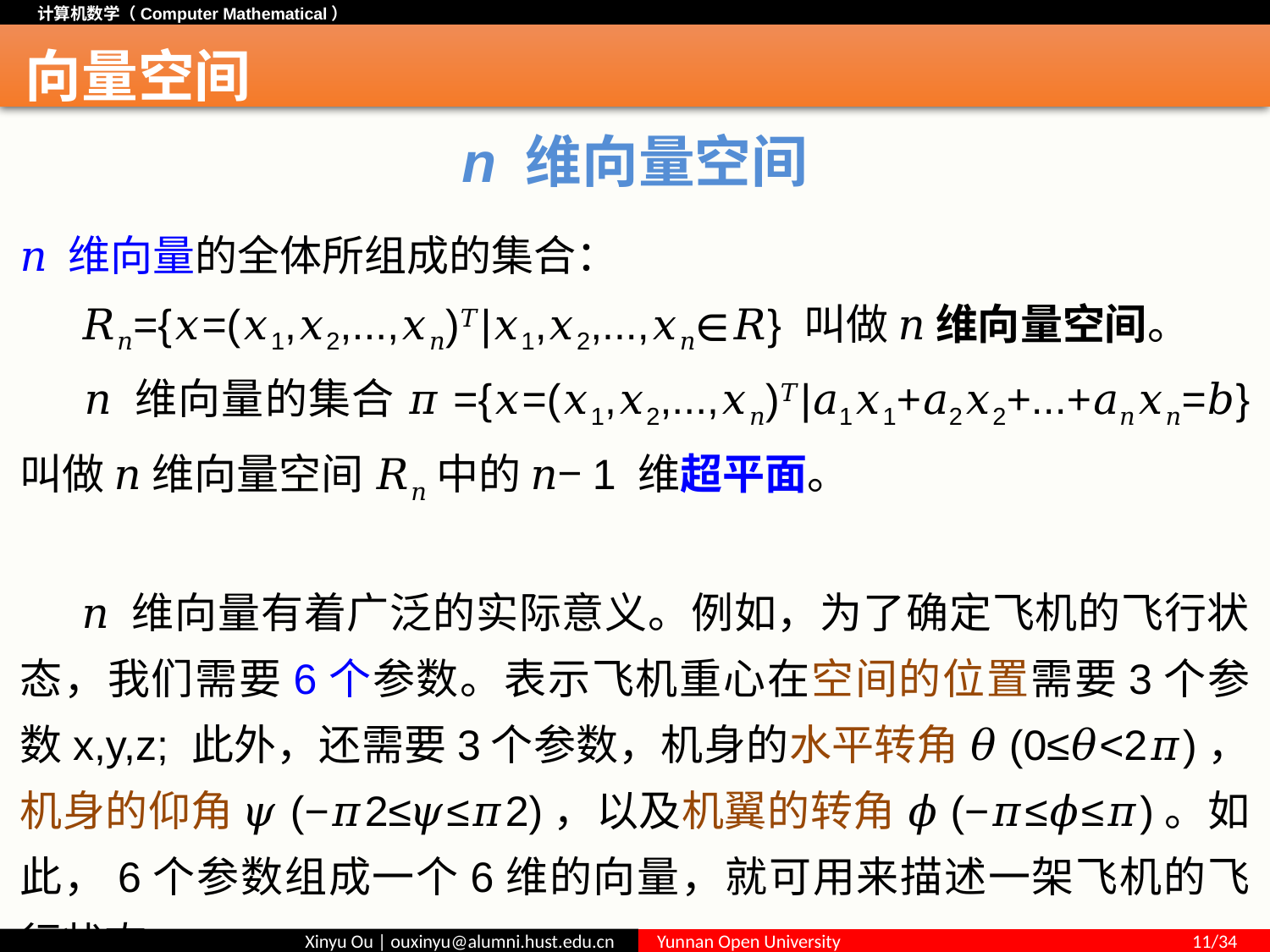

# 向量空间
n 维向量空间
𝑛 维向量的全体所组成的集合：
     𝑅𝑛={𝑥=(𝑥1,𝑥2,...,𝑥𝑛)𝑇|𝑥1,𝑥2,...,𝑥𝑛∈𝑅} 叫做 𝑛 维向量空间。
      𝑛 维向量的集合 𝜋={𝑥=(𝑥1,𝑥2,...,𝑥𝑛)𝑇|𝑎1𝑥1+𝑎2𝑥2+...+𝑎𝑛𝑥𝑛=𝑏} 叫做 𝑛 维向量空间 𝑅𝑛 中的 𝑛−1 维超平面。

      𝑛 维向量有着广泛的实际意义。例如，为了确定飞机的飞行状态，我们需要6个参数。表示飞机重心在空间的位置需要3个参数x,y,z; 此外，还需要3个参数，机身的水平转角 𝜃(0≤𝜃<2𝜋)，机身的仰角 𝜓(−𝜋2≤𝜓≤𝜋2)，以及机翼的转角 𝜙(−𝜋≤𝜙≤𝜋)。如此，6个参数组成一个6维的向量，就可用来描述一架飞机的飞行状态。